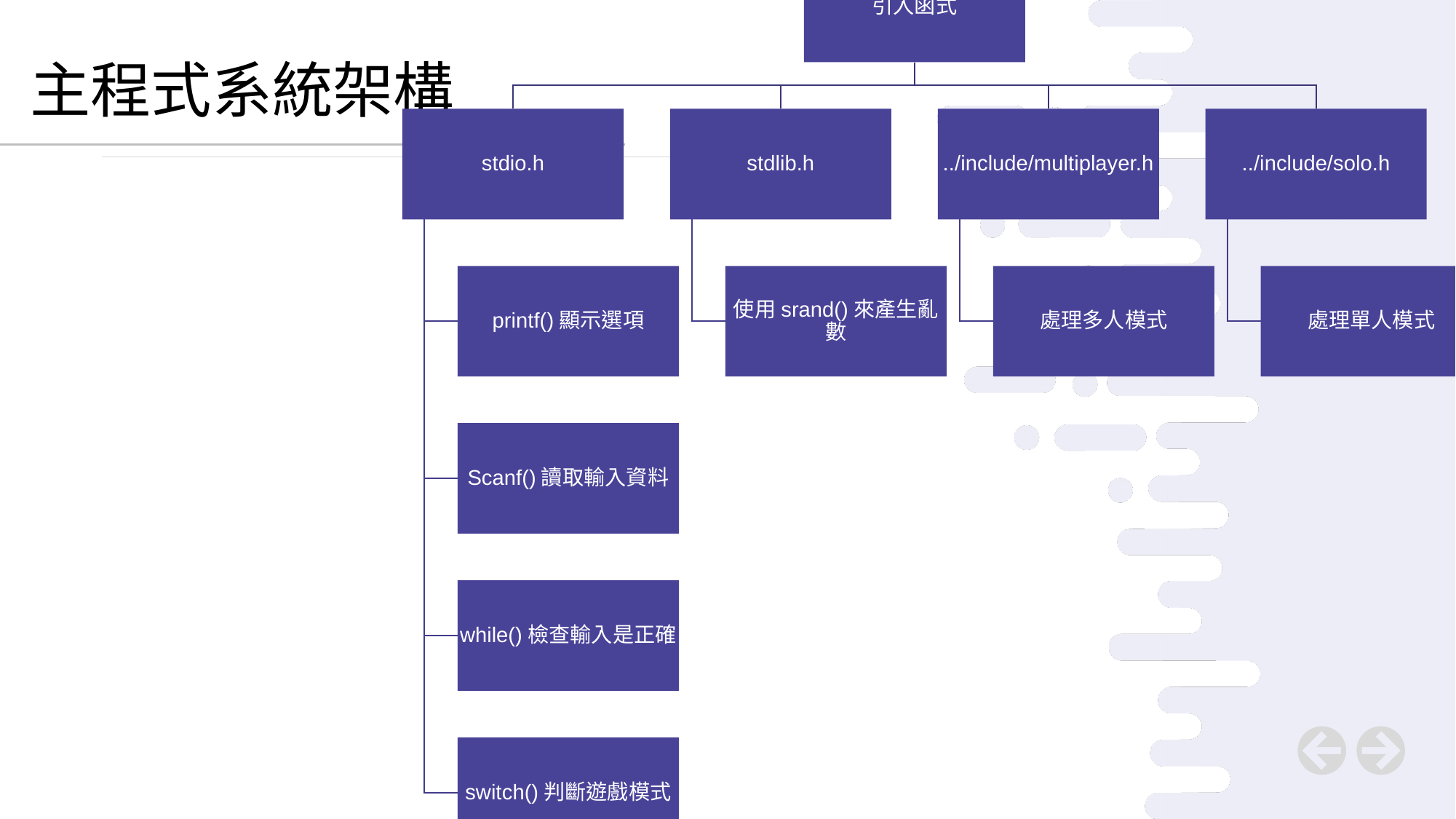

引入函式
stdio.h
printf()顯示選項
Scanf()讀取輸入資料
while()檢查輸入是正確
switch()判斷遊戲模式
stdlib.h
使用srand()來產生亂數
../include/multiplayer.h
處理多人模式
../include/solo.h
處理單人模式
主程式系統架構